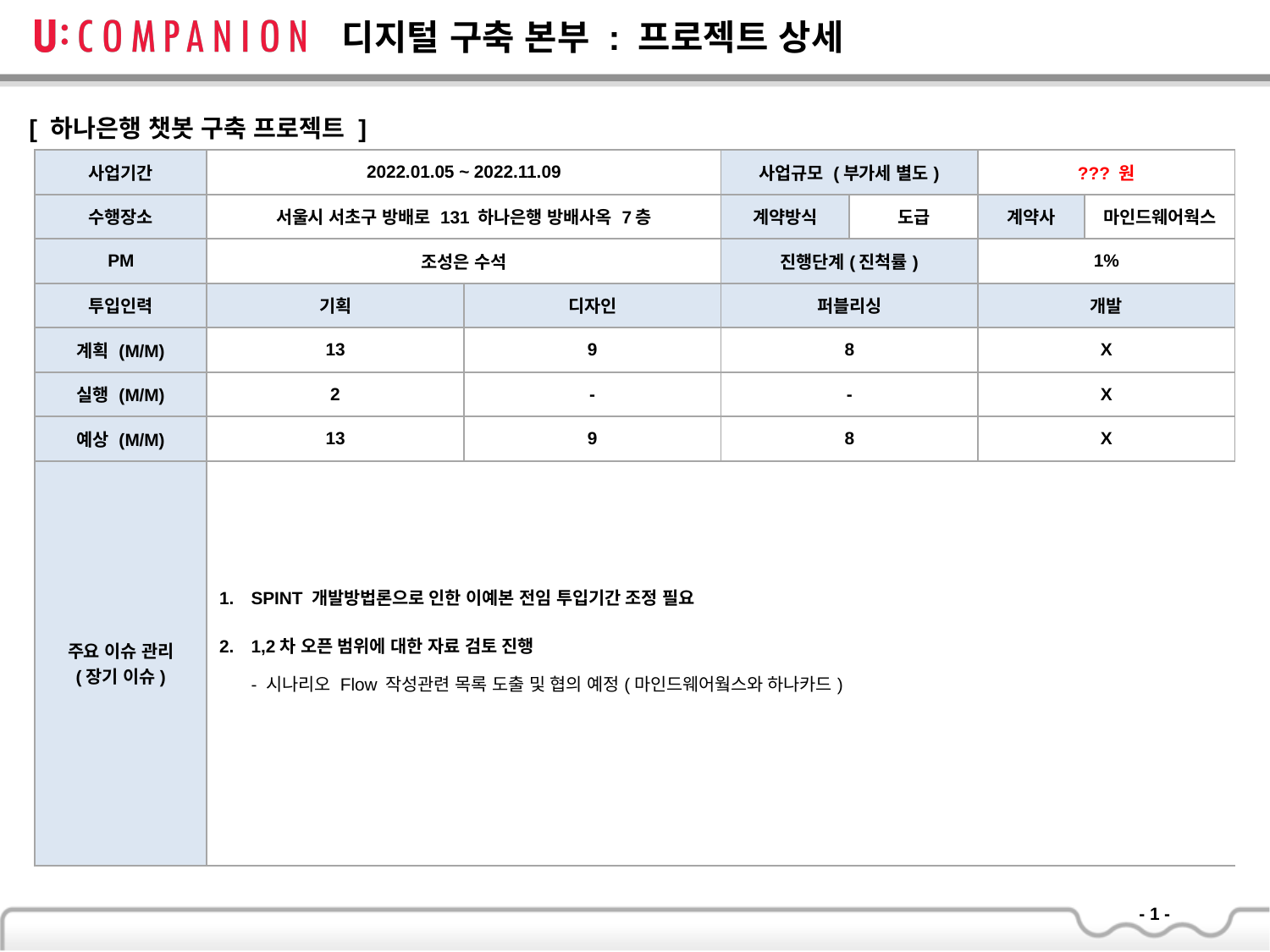

디지털 구축 본부 : 프로젝트 상세
[ 하나은행 챗봇 구축 프로젝트 ]
| 사업기간 | 2022.01.05 ~ 2022.11.09 |  | 사업규모 (부가세 별도) |  | ??? 원 |  |
| --- | --- | --- | --- | --- | --- | --- |
| 수행장소 | 서울시 서초구 방배로 131 하나은행 방배사옥 7층 |  | 계약방식 | 도급 | 계약사 | 마인드웨어웍스 |
| PM | 조성은 수석 |  | 진행단계(진척률) |  | 1% |  |
| 투입인력 | 기획 | 디자인 | 퍼블리싱 |  | 개발 |  |
| 계획 (M/M) | 13 | 9 | 8 |  | X |  |
| 실행 (M/M) | 2 | - | - |  | X |  |
| 예상 (M/M) | 13 | 9 | 8 |  | X |  |
| 주요 이슈 관리 (장기 이슈) | SPINT 개발방법론으로 인한 이예본 전임 투입기간 조정 필요 1,2차 오픈 범위에 대한 자료 검토 진행 - 시나리오 Flow 작성관련 목록 도출 및 협의 예정(마인드웨어웤스와 하나카드) |  |  |  |  |  |